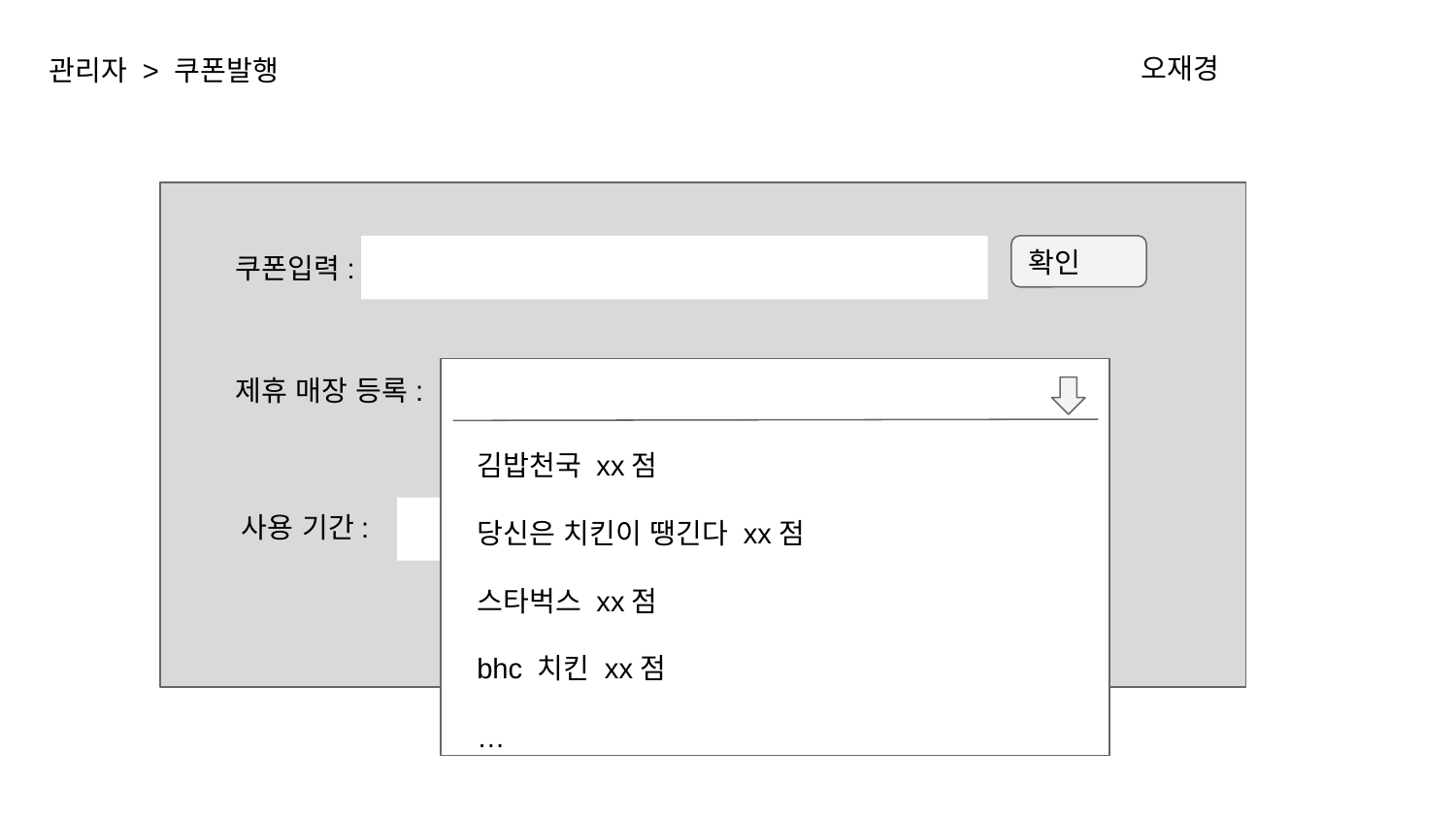

오재경
관리자 > 쿠폰발행

쿠폰입력:

확인
제휴 매장 등록:

김밥천국 xx점

당신은 치킨이 땡긴다 xx점

스타벅스 xx점

bhc 치킨 xx점

…
사용 기간:
⇩
~
⇩